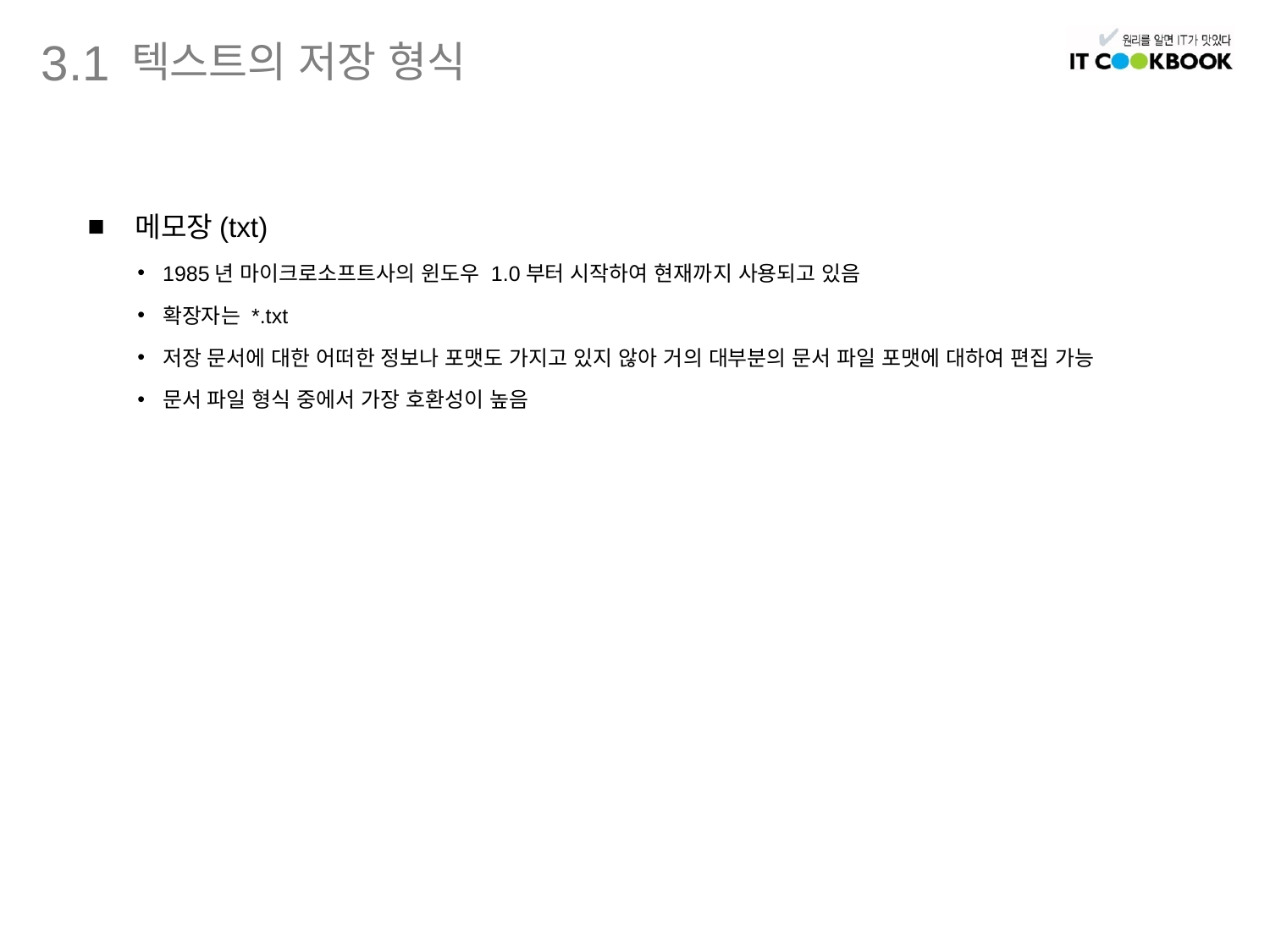

텍스트의 저장 형식
3.1
메모장(txt)
1985년 마이크로소프트사의 윈도우 1.0부터 시작하여 현재까지 사용되고 있음
확장자는 *.txt
저장 문서에 대한 어떠한 정보나 포맷도 가지고 있지 않아 거의 대부분의 문서 파일 포맷에 대하여 편집 가능
문서 파일 형식 중에서 가장 호환성이 높음